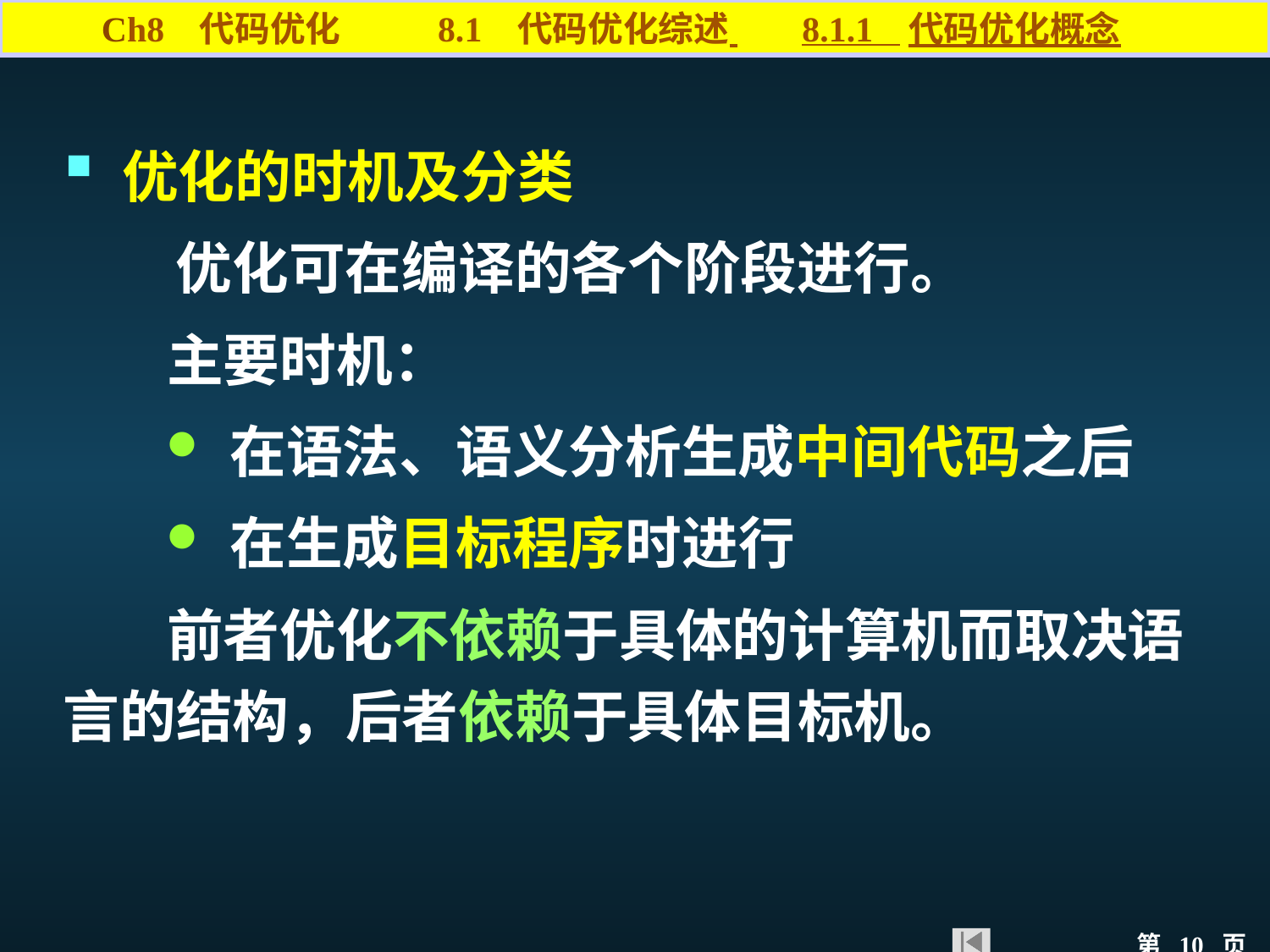

Ch8   代码优化           8.1   代码优化综述        8.1.1   代码优化概念
 优化的时机及分类
         优化可在编译的各个阶段进行。
       主要时机：
在语法、语义分析生成中间代码之后
在生成目标程序时进行
       前者优化不依赖于具体的计算机而取决语言的结构，后者依赖于具体目标机。